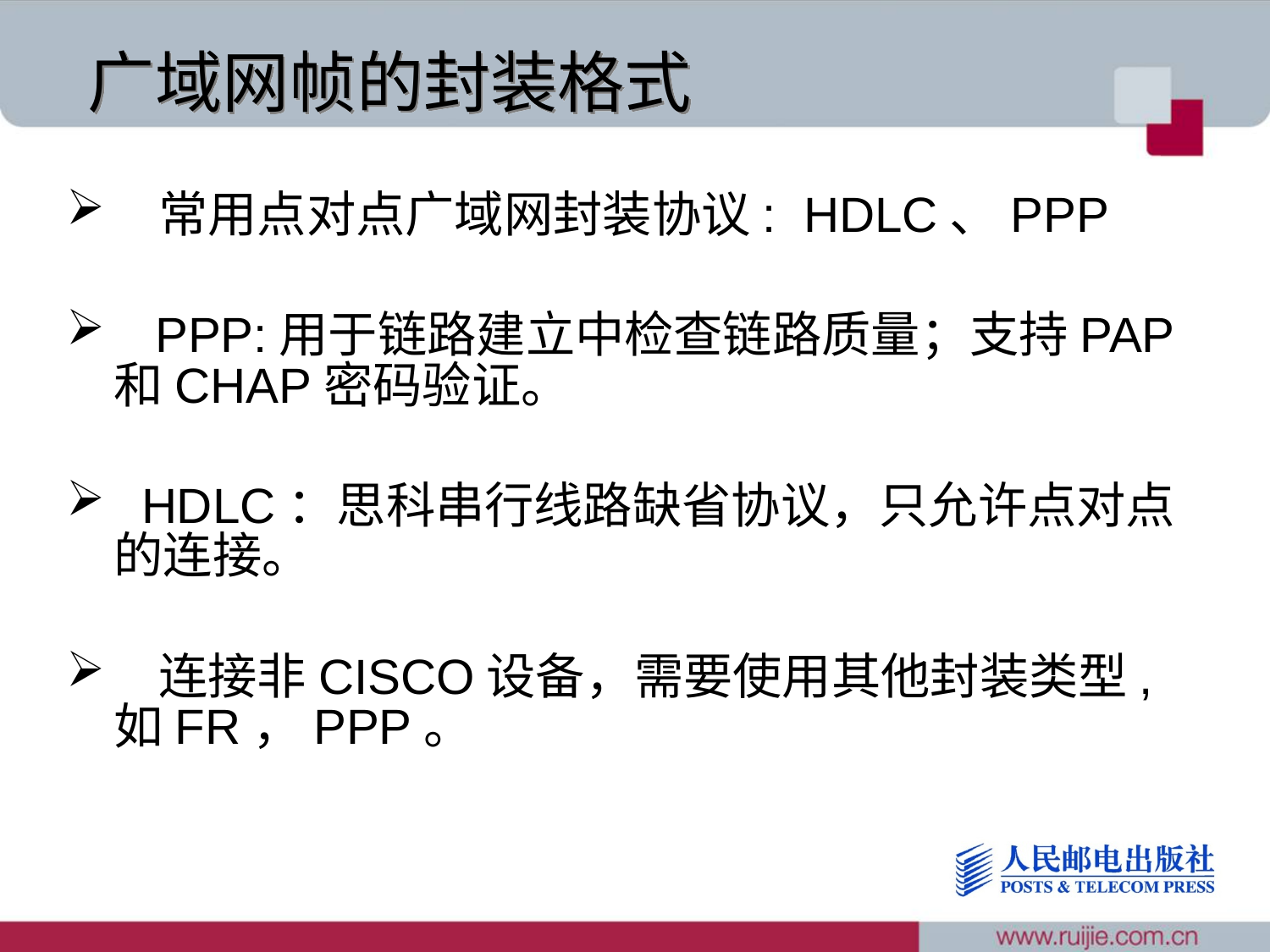

广域网帧的封装格式
   常用点对点广域网封装协议:  HDLC、PPP

   PPP:用于链路建立中检查链路质量；支持PAP和CHAP密码验证。

  HDLC：思科串行线路缺省协议，只允许点对点的连接。

   连接非CISCO设备，需要使用其他封装类型, 如FR，PPP。